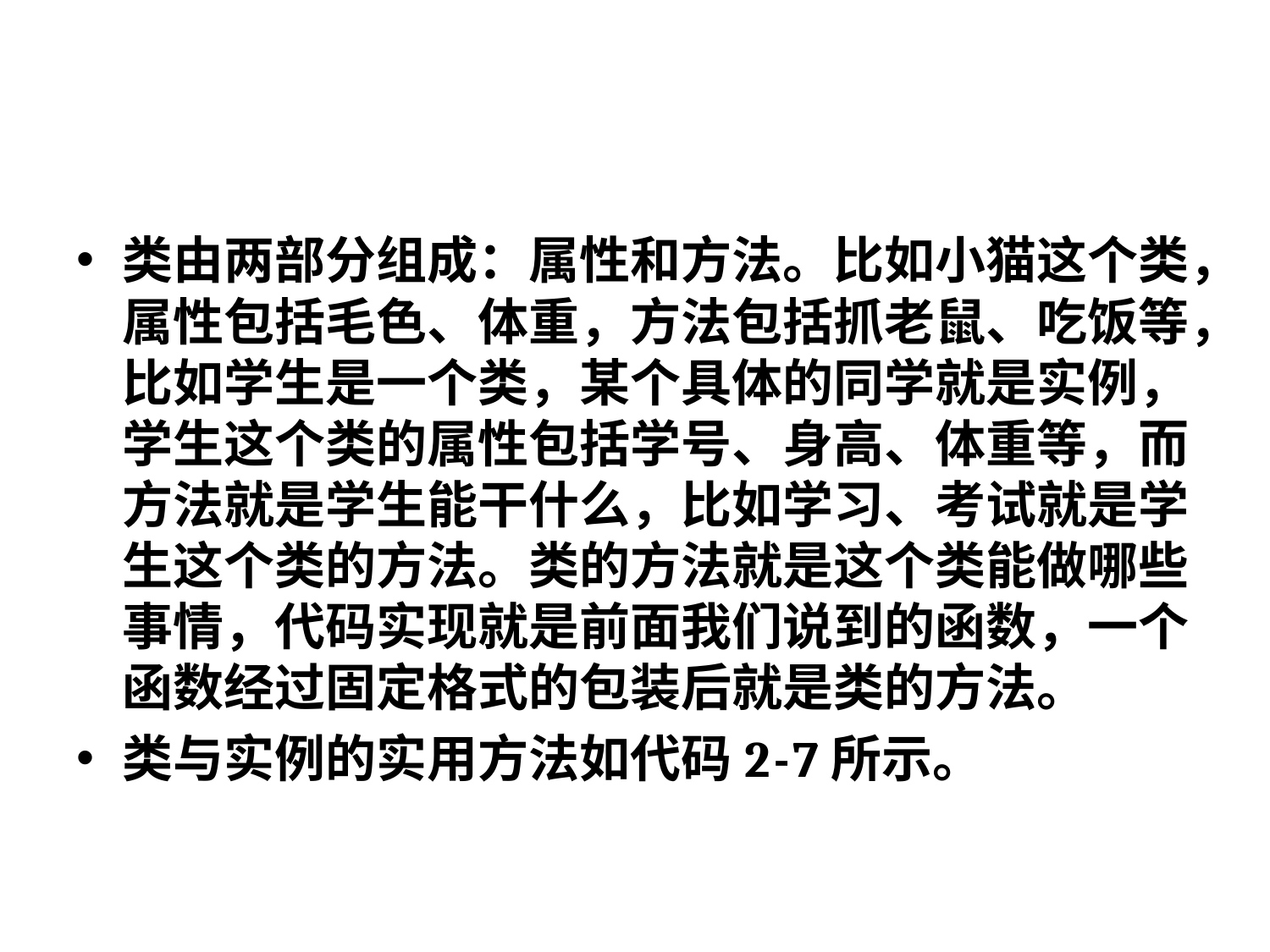

#
类由两部分组成：属性和方法。比如小猫这个类，属性包括毛色、体重，方法包括抓老鼠、吃饭等，比如学生是一个类，某个具体的同学就是实例，学生这个类的属性包括学号、身高、体重等，而方法就是学生能干什么，比如学习、考试就是学生这个类的方法。类的方法就是这个类能做哪些事情，代码实现就是前面我们说到的函数，一个函数经过固定格式的包装后就是类的方法。
类与实例的实用方法如代码2-7所示。